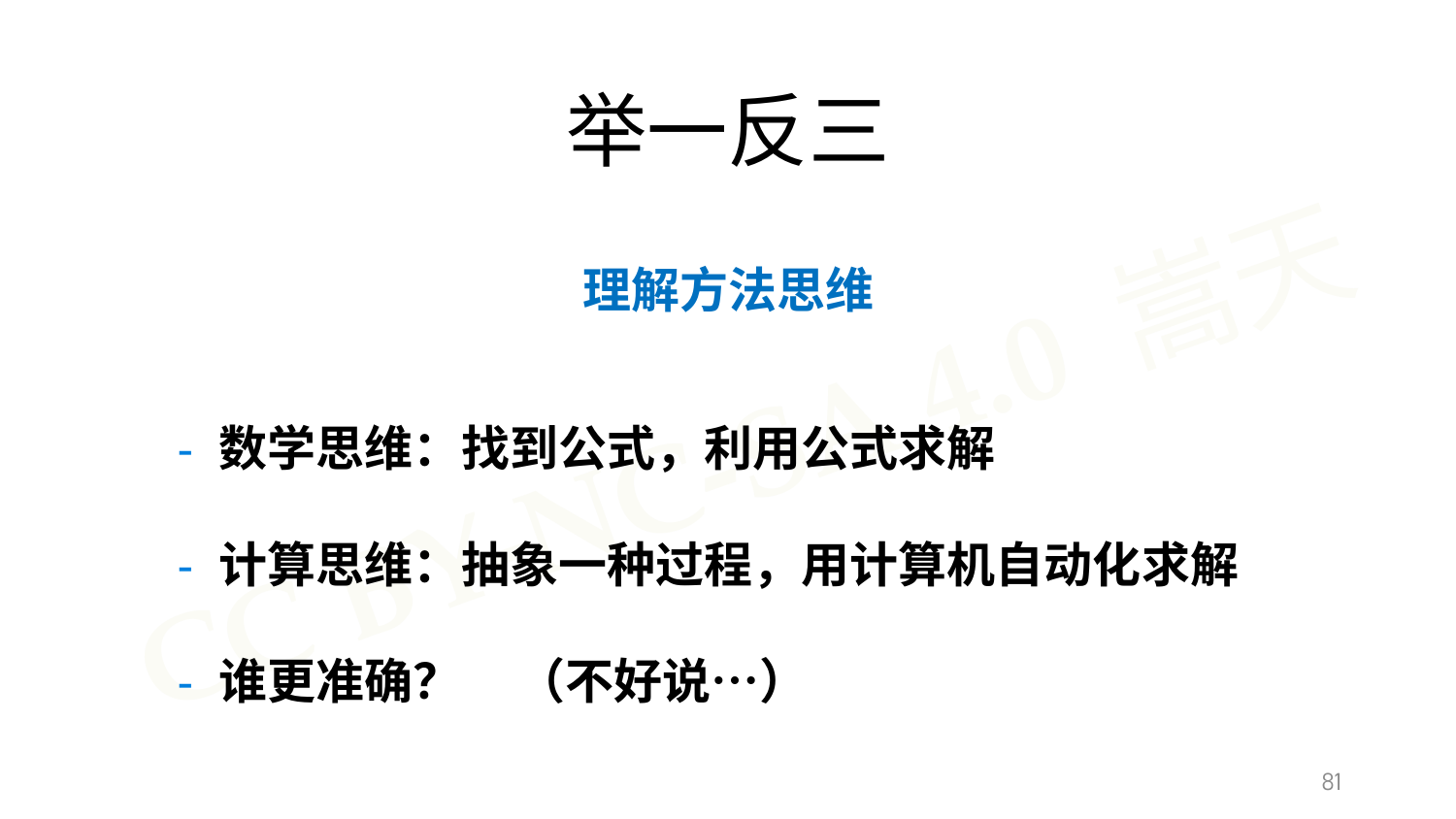

举一反三
理解方法思维
            - 数学思维：找到公式，利用公式求解
            - 计算思维：抽象一种过程，用计算机自动化求解
            - 谁更准确？     （不好说…）
81